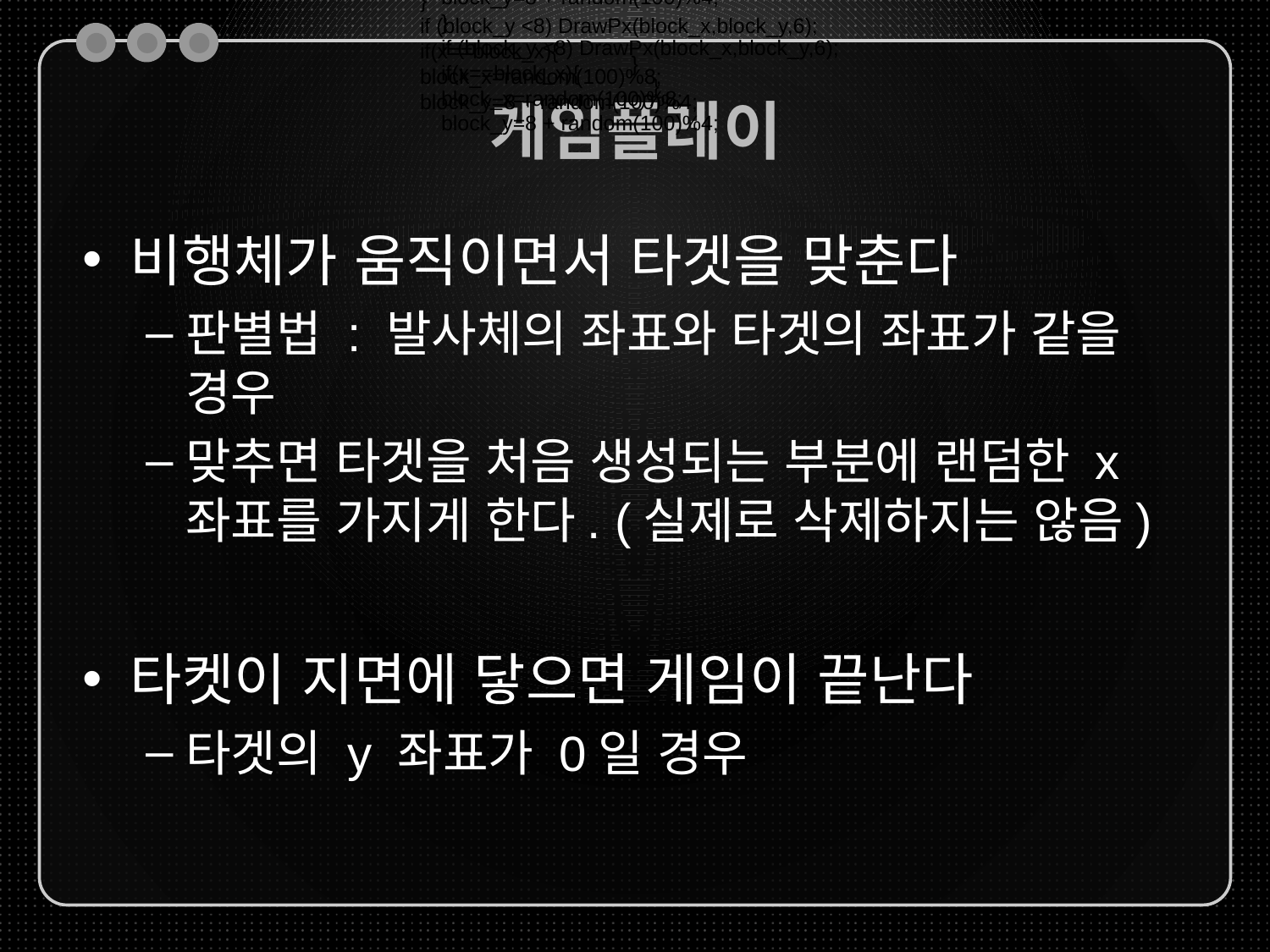

if(x==block_x ||x-1==block_x||x+1==block_x ){
block_x=random(100)%8;
block_y=8 + random(100)%4;
}
if (block_y <8) DrawPx(block_x,block_y,6);
if(x==block_x){
block_x=random(100)%8;
block_y=8 + random(100)%4;

if(x==block_x ||x-1==block_x||x+1==block_x ){
block_x=random(100)%8;
block_y=8 + random(100)%4;
}
if (block_y <8) DrawPx(block_x,block_y,6);
if(x==block_x){
block_x=random(100)%8;
block_y=8 + random(100)%4;

}
# 게임플레이
}
비행체가 움직이면서 타겟을 맞춘다
판별법 : 발사체의 좌표와 타겟의 좌표가 같을 경우
맞추면 타겟을 처음 생성되는 부분에 랜덤한 x 좌표를 가지게 한다. (실제로 삭제하지는 않음)

타켓이 지면에 닿으면 게임이 끝난다
타겟의 y 좌표가 0일 경우